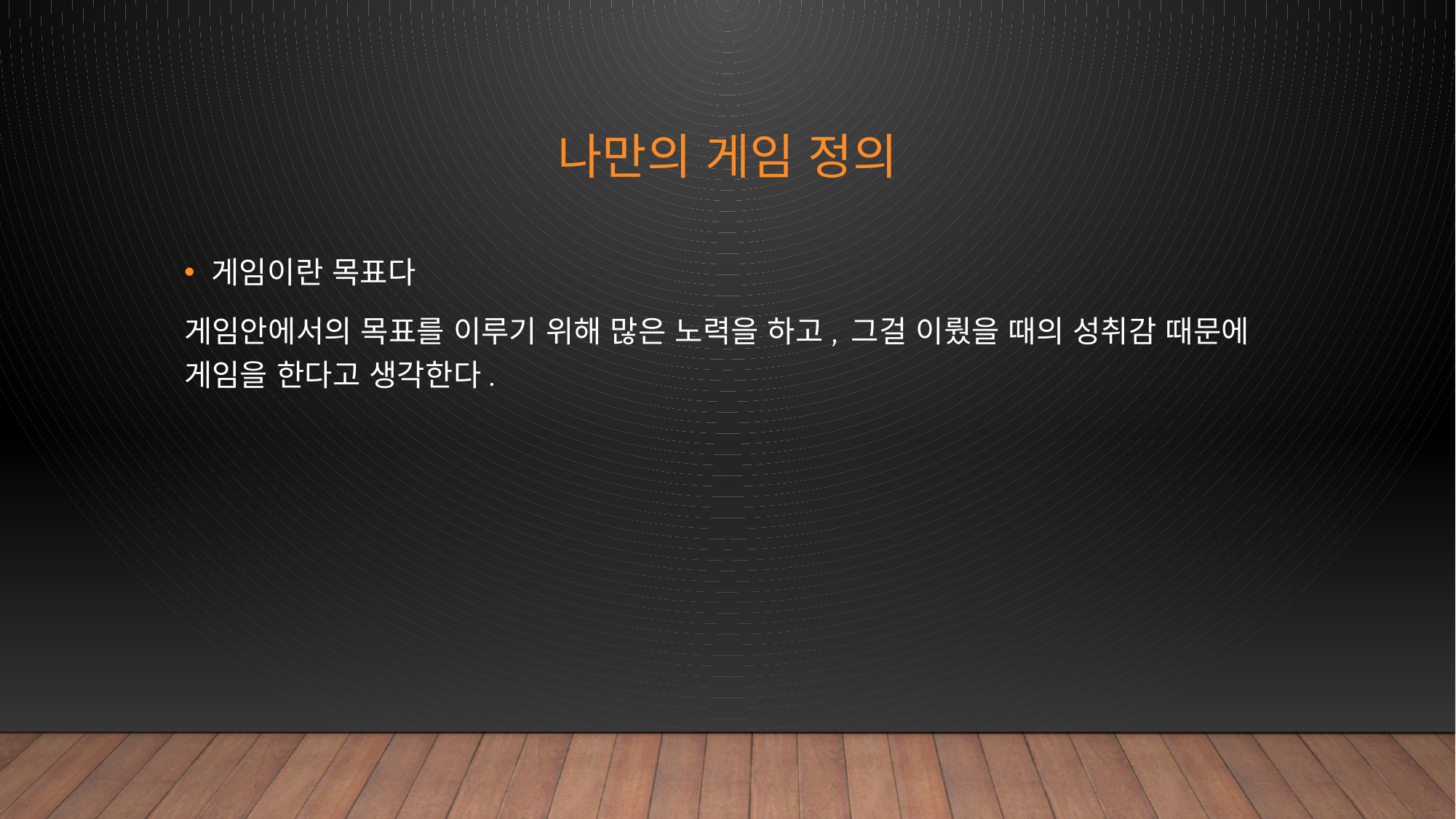

# 나만의 게임 정의
게임이란 목표다
게임안에서의 목표를 이루기 위해 많은 노력을 하고, 그걸 이뤘을 때의 성취감 때문에 게임을 한다고 생각한다.